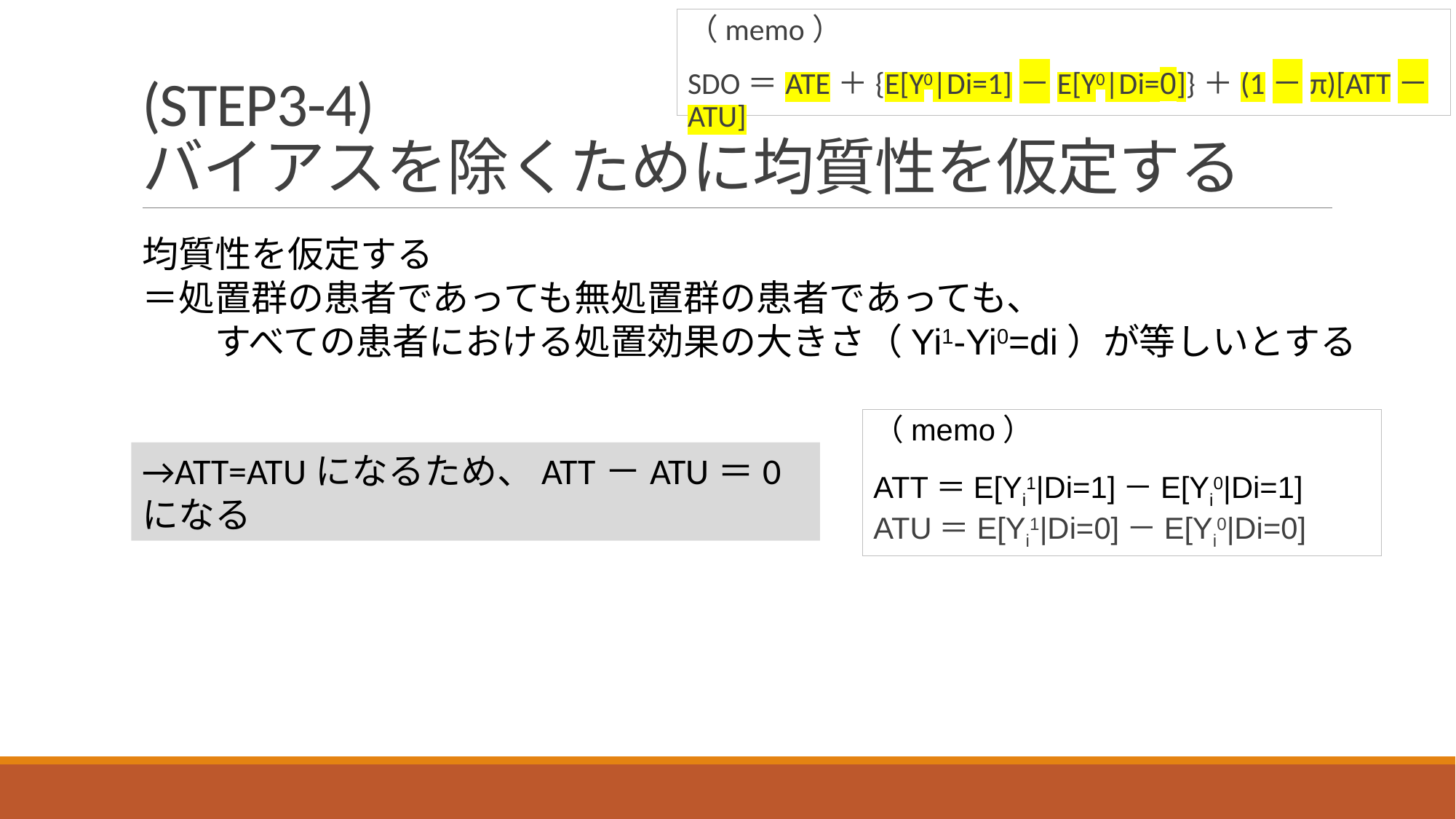

（memo）
SDO＝ATE＋{E[Y0|Di=1]－E[Y0|Di=0]}＋(1－π)[ATT－ATU]

# (STEP3-4) バイアスを除くために均質性を仮定する
均質性を仮定する
＝処置群の患者であっても無処置群の患者であっても、
　　すべての患者における処置効果の大きさ（Yi1-Yi0=di）が等しいとする
（memo）
ATT＝E[Yi1|Di=1]－E[Yi0|Di=1]
ATU＝E[Yi1|Di=0]－E[Yi0|Di=0]
→ATT=ATUになるため、ATT－ATU＝0になる